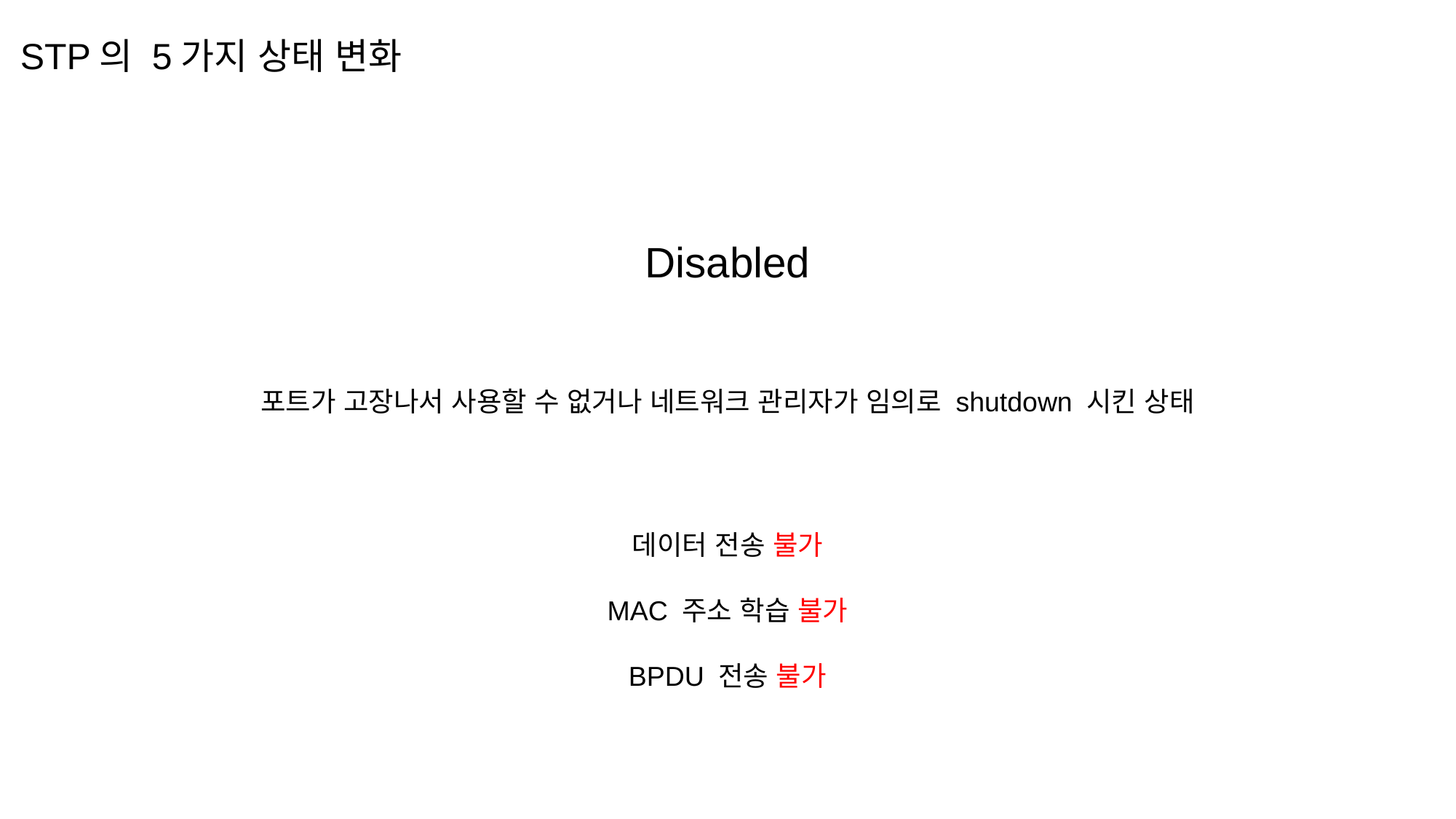

STP의 5가지 상태 변화
Disabled

포트가 고장나서 사용할 수 없거나 네트워크 관리자가 임의로 shutdown 시킨 상태
데이터 전송 불가
MAC 주소 학습 불가
BPDU 전송 불가